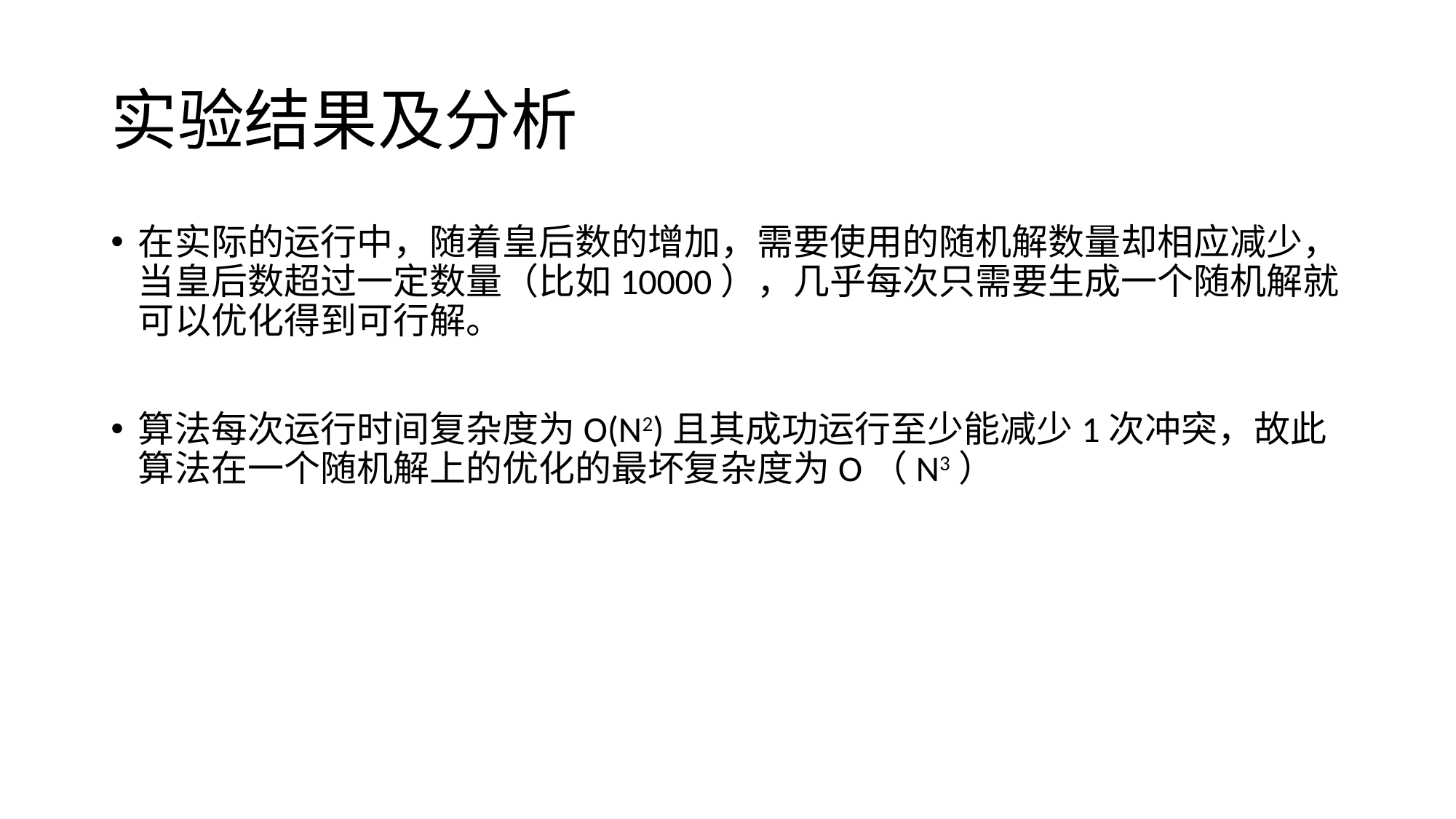

# 实验结果及分析
在实际的运行中，随着皇后数的增加，需要使用的随机解数量却相应减少，当皇后数超过一定数量（比如10000），几乎每次只需要生成一个随机解就可以优化得到可行解。

算法每次运行时间复杂度为O(N2)且其成功运行至少能减少1次冲突，故此算法在一个随机解上的优化的最坏复杂度为O（N3）